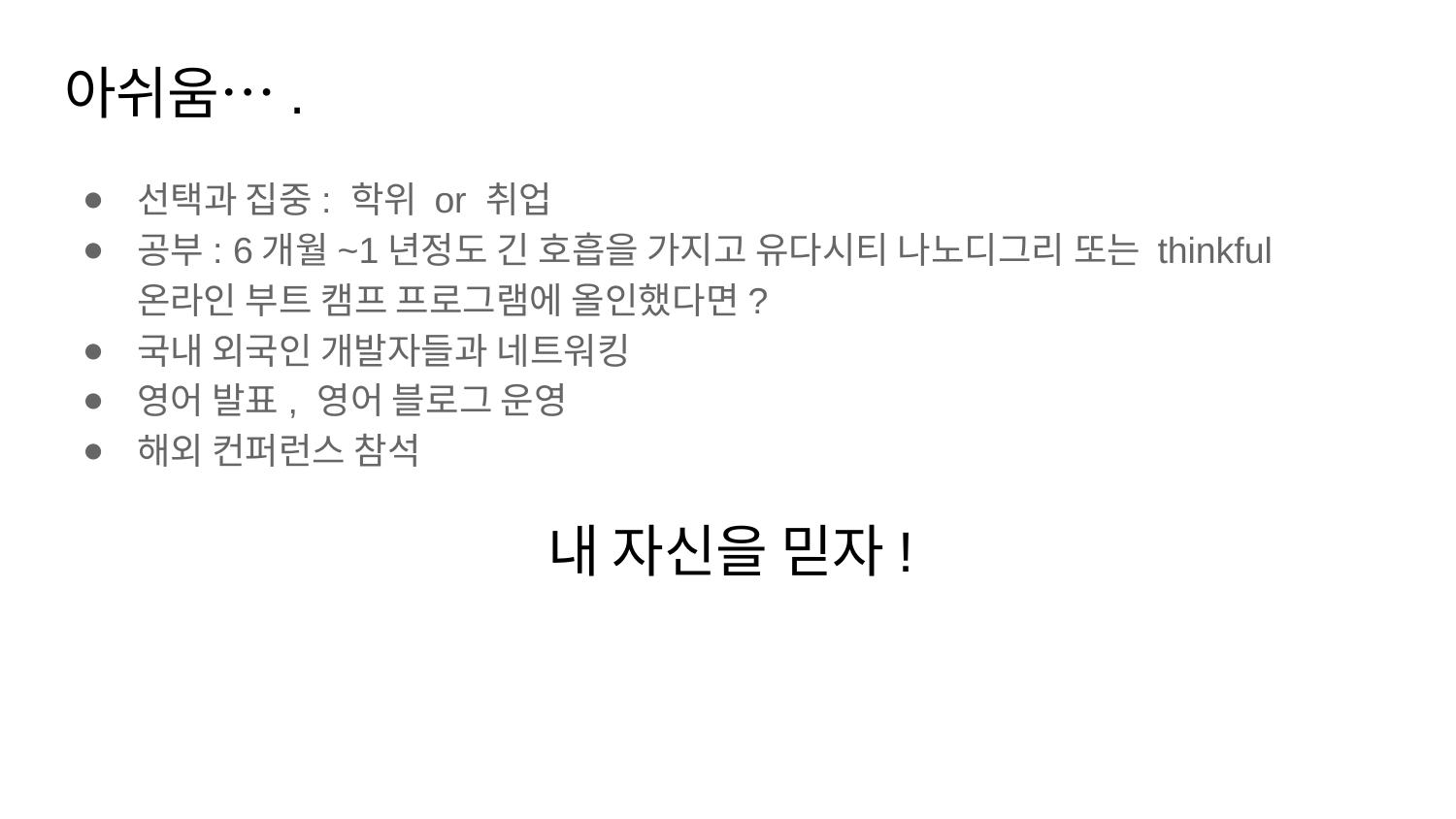

# 아쉬움….
선택과 집중: 학위 or 취업
공부: 6개월~1년정도 긴 호흡을 가지고 유다시티 나노디그리 또는 thinkful 온라인 부트 캠프 프로그램에 올인했다면?
국내 외국인 개발자들과 네트워킹
영어 발표, 영어 블로그 운영
해외 컨퍼런스 참석
내 자신을 믿자!